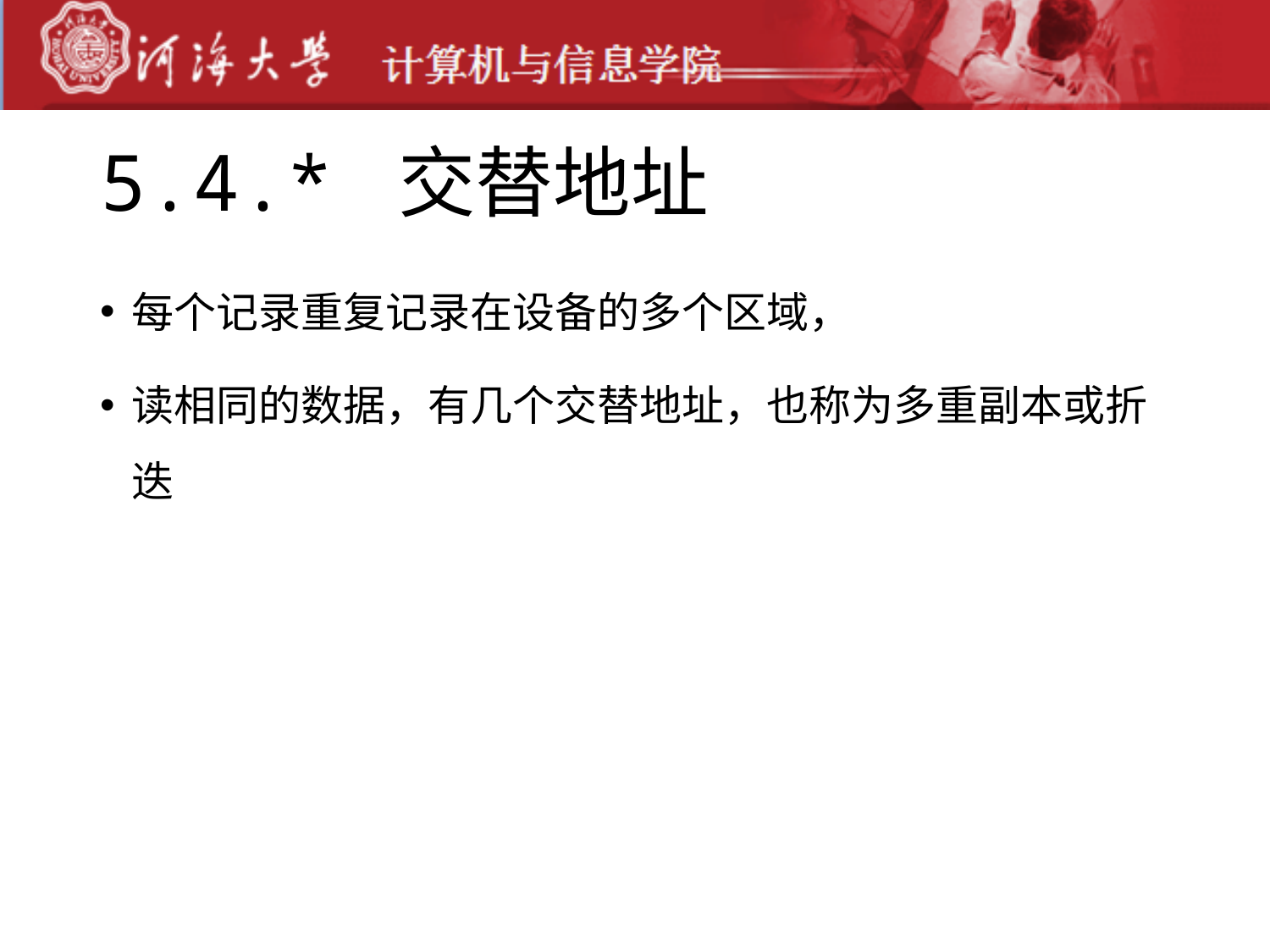

# 5.4.* 交替地址
每个记录重复记录在设备的多个区域，
读相同的数据，有几个交替地址，也称为多重副本或折迭